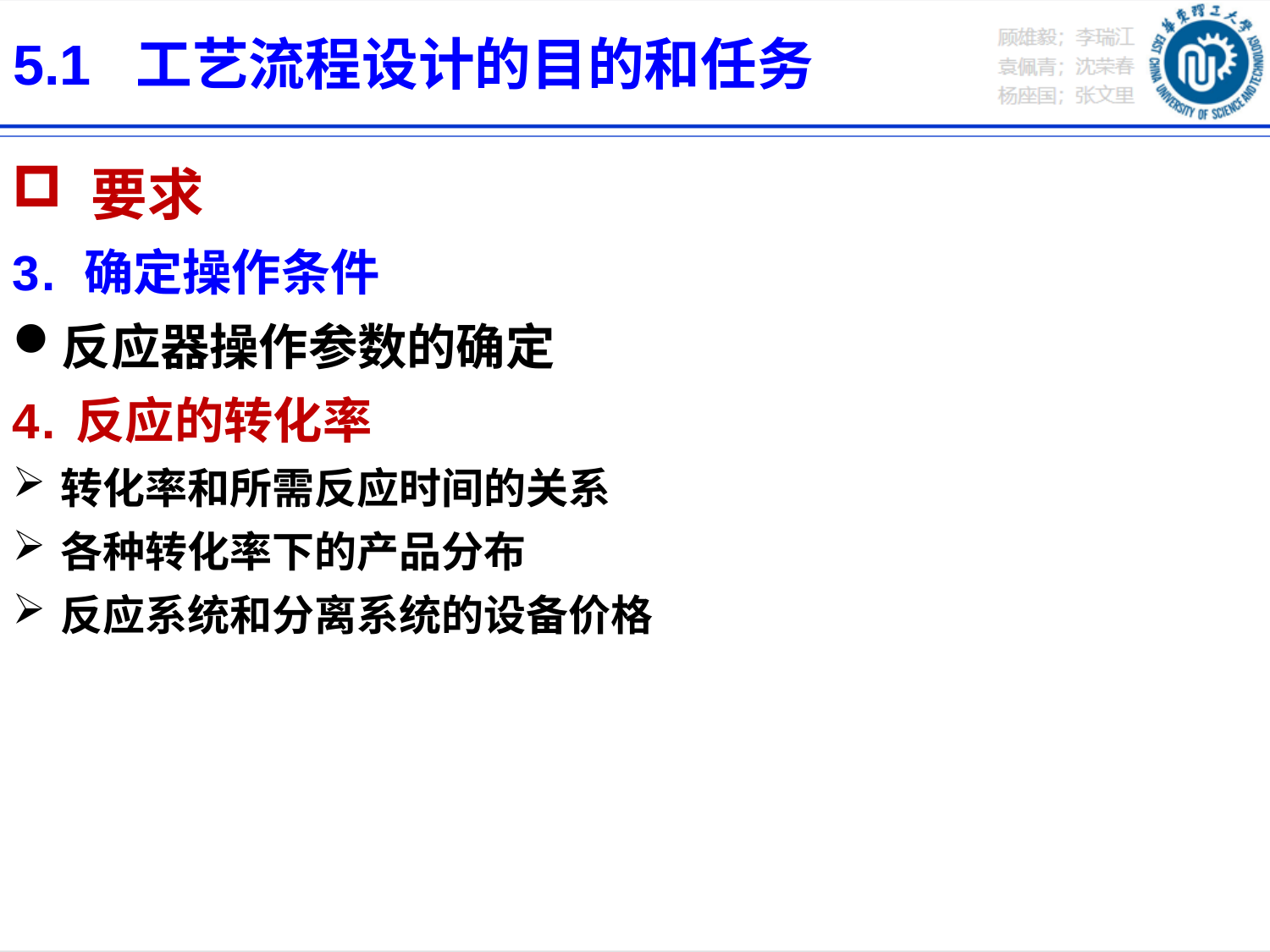

5.1  工艺流程设计的目的和任务
 要求
确定操作条件
反应器操作参数的确定
反应的转化率
转化率和所需反应时间的关系
各种转化率下的产品分布
反应系统和分离系统的设备价格